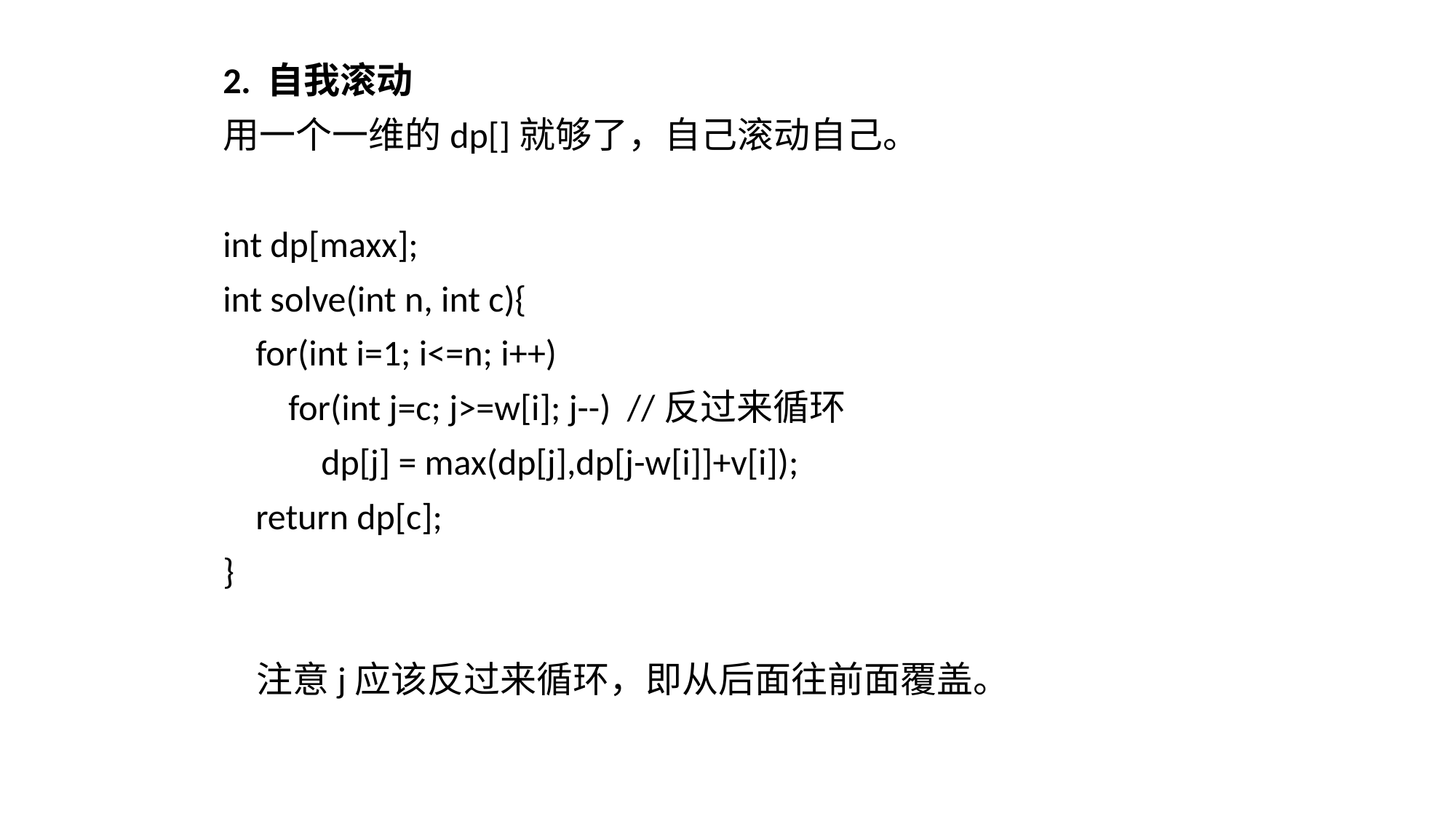

2. 自我滚动
用一个一维的dp[]就够了，自己滚动自己。

int dp[maxx];
int solve(int n, int c){
    for(int i=1; i<=n; i++)
        for(int j=c; j>=w[i]; j--)  //反过来循环
            dp[j] = max(dp[j],dp[j-w[i]]+v[i]);
    return dp[c];
}

   注意j应该反过来循环，即从后面往前面覆盖。